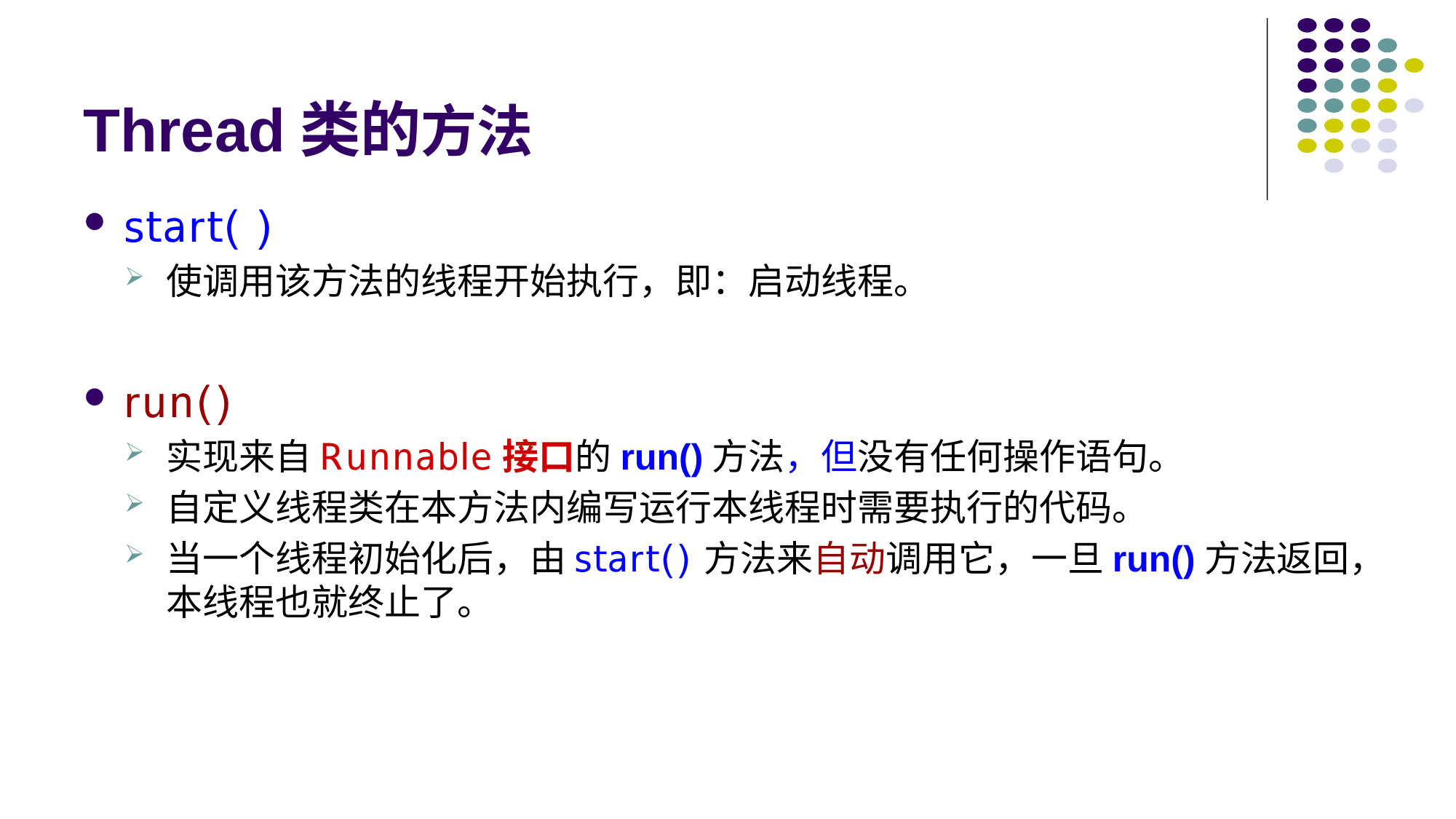

# Thread类的方法
start( )
使调用该方法的线程开始执行，即：启动线程。

run()
实现来自Runnable接口的run()方法，但没有任何操作语句。
自定义线程类在本方法内编写运行本线程时需要执行的代码。
当一个线程初始化后，由start()方法来自动调用它，一旦run()方法返回，本线程也就终止了。

26